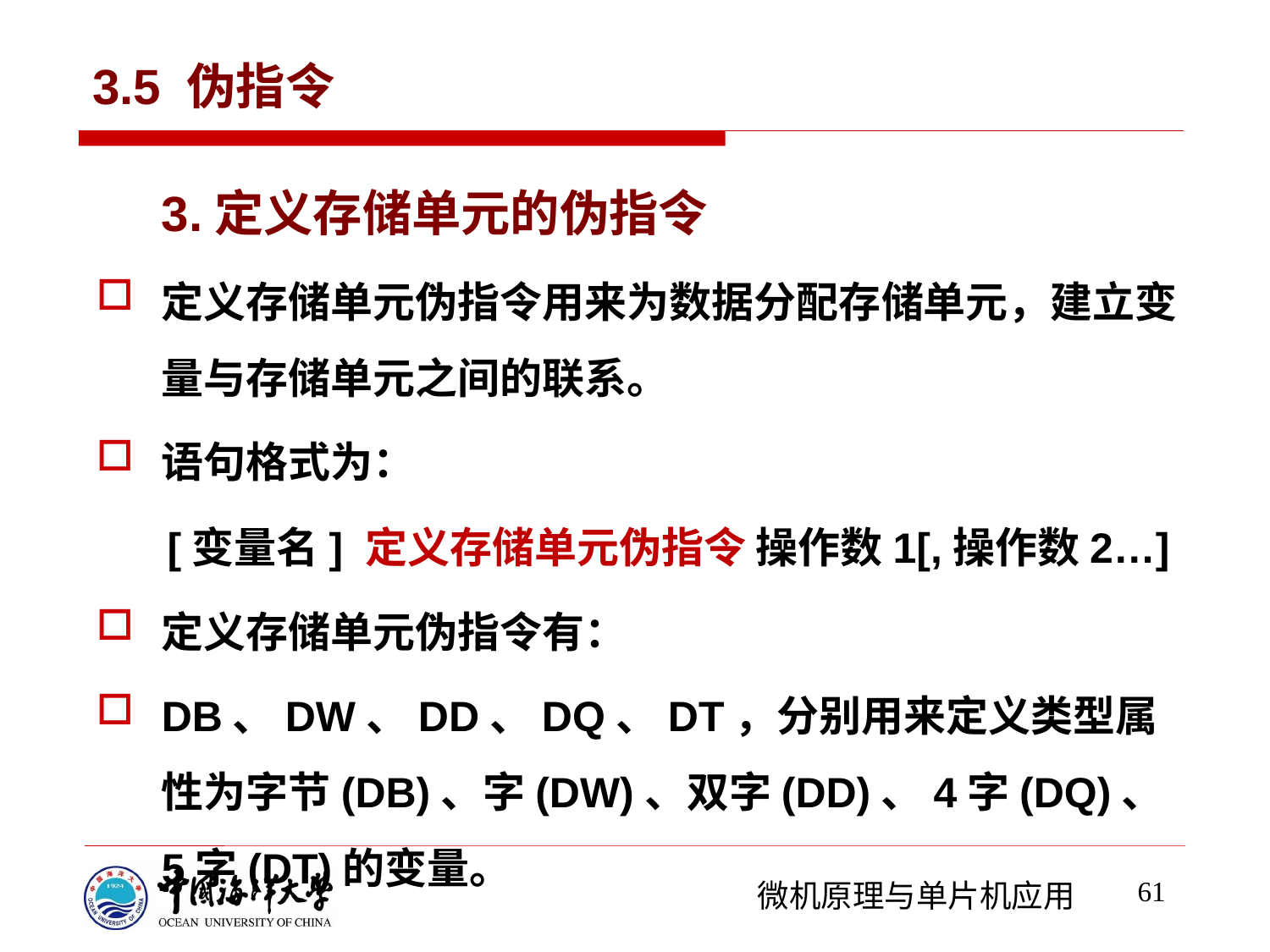

# 3.5 伪指令
3.定义存储单元的伪指令
定义存储单元伪指令用来为数据分配存储单元，建立变量与存储单元之间的联系。
语句格式为：
      [变量名] 定义存储单元伪指令 操作数1[,操作数2…]
定义存储单元伪指令有：
DB、DW、DD、DQ、DT，分别用来定义类型属性为字节(DB)、字(DW)、双字(DD)、4字(DQ)、5字(DT)的变量。

61